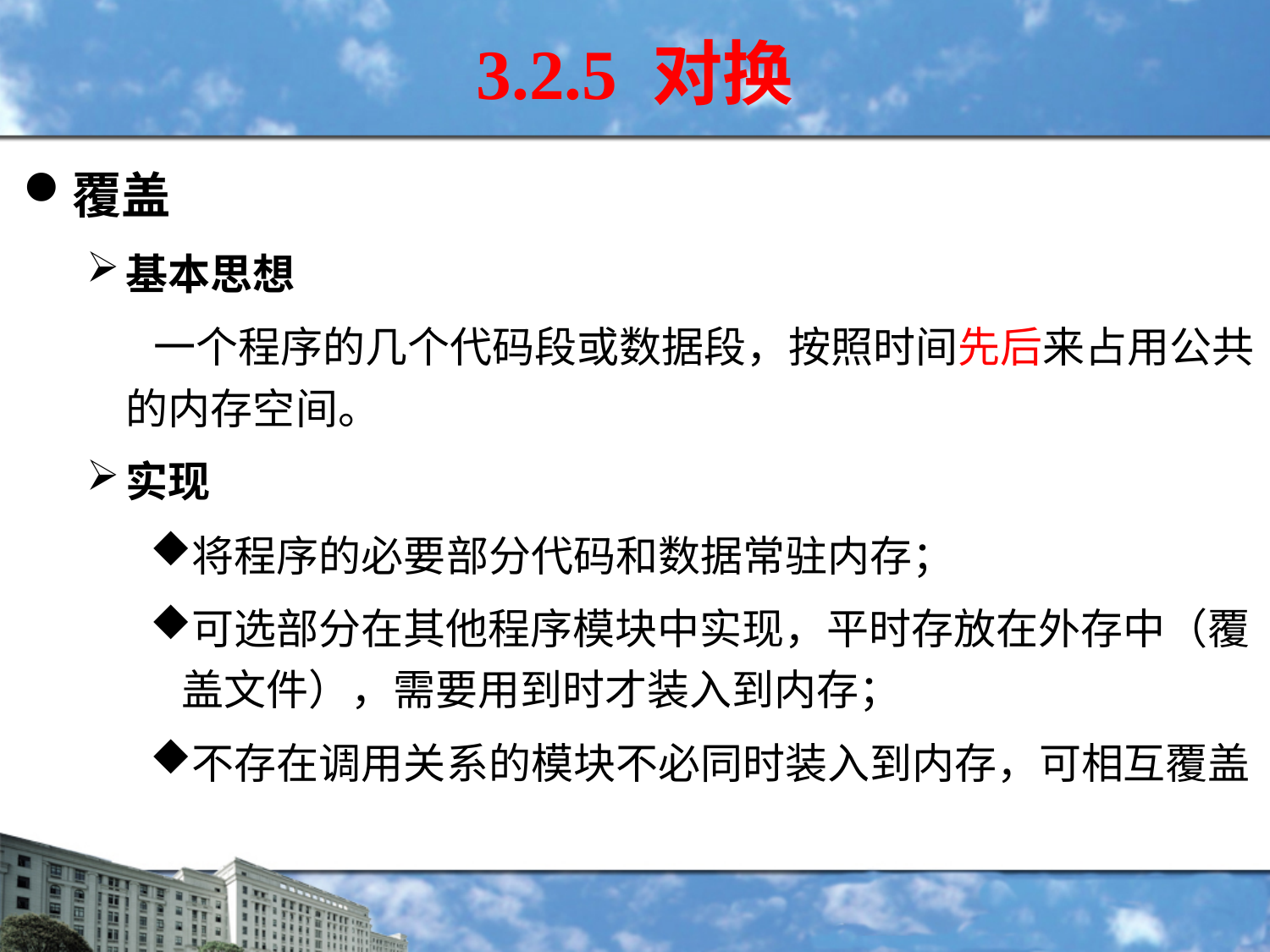

3.2.5 对换
覆盖
基本思想
      一个程序的几个代码段或数据段，按照时间先后来占用公共的内存空间。
实现
将程序的必要部分代码和数据常驻内存；
可选部分在其他程序模块中实现，平时存放在外存中（覆盖文件），需要用到时才装入到内存；
不存在调用关系的模块不必同时装入到内存，可相互覆盖